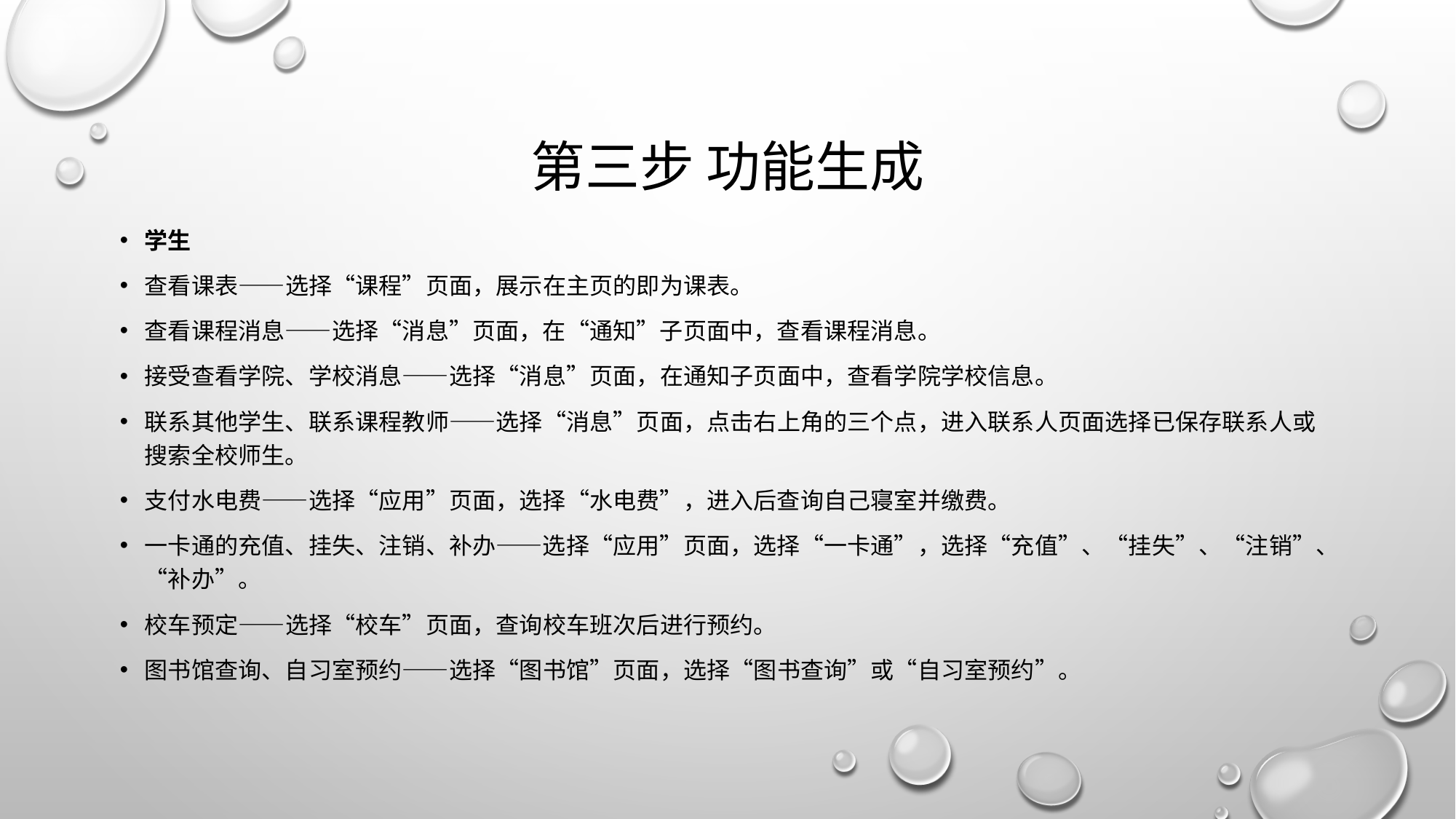

# 第三步 功能生成
学生
查看课表——选择“课程”页面，展示在主页的即为课表。
查看课程消息——选择“消息”页面，在“通知”子页面中，查看课程消息。
接受查看学院、学校消息——选择“消息”页面，在通知子页面中，查看学院学校信息。
联系其他学生、联系课程教师——选择“消息”页面，点击右上角的三个点，进入联系人页面选择已保存联系人或搜索全校师生。
支付水电费——选择“应用”页面，选择“水电费”，进入后查询自己寝室并缴费。
一卡通的充值、挂失、注销、补办——选择“应用”页面，选择“一卡通”，选择“充值”、“挂失”、“注销”、“补办”。
校车预定——选择“校车”页面，查询校车班次后进行预约。
图书馆查询、自习室预约——选择“图书馆”页面，选择“图书查询”或“自习室预约”。